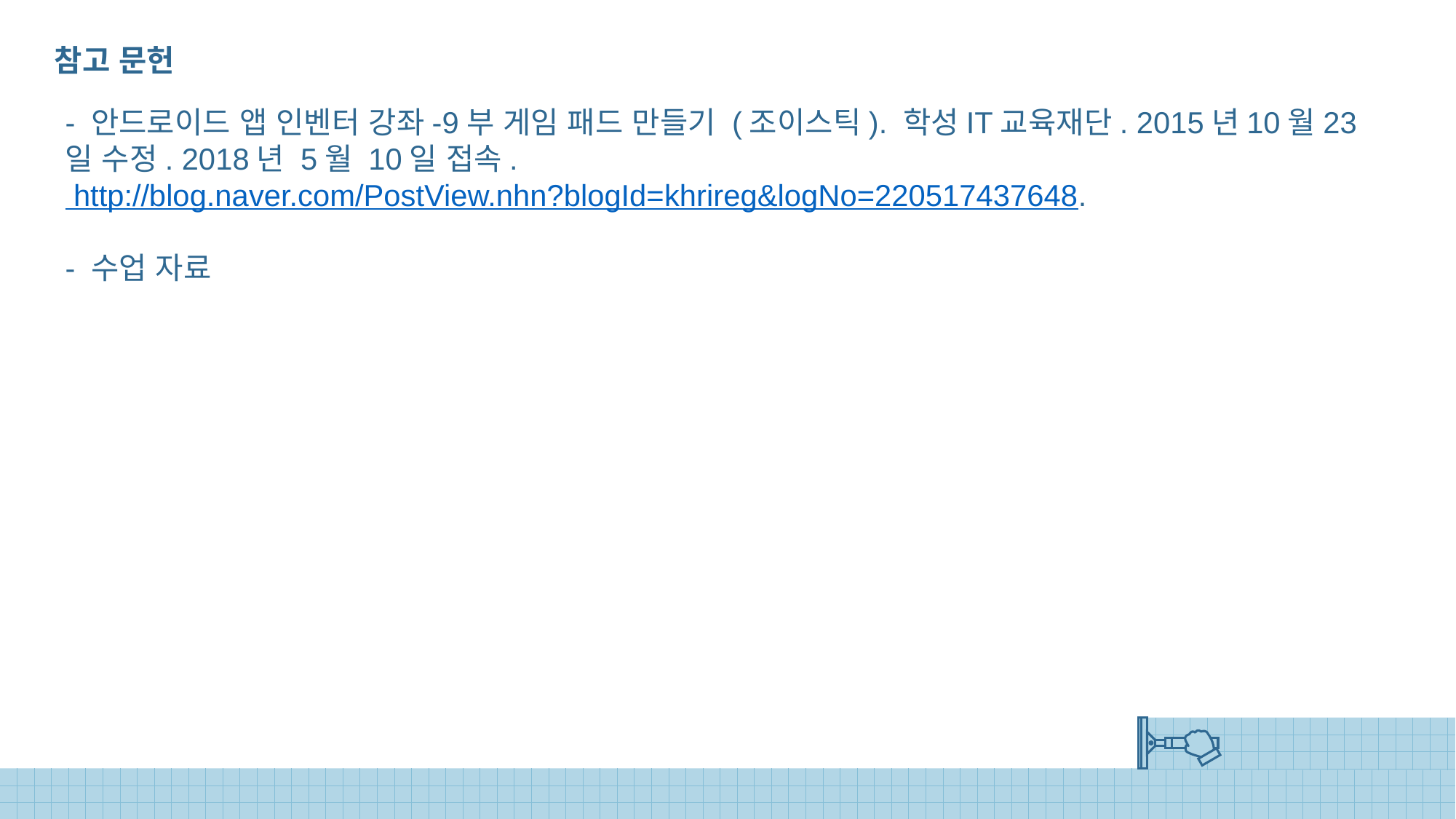

참고 문헌
- 안드로이드 앱 인벤터 강좌-9부 게임 패드 만들기 (조이스틱). 학성IT교육재단. 2015년10월23일 수정. 2018년 5월 10일 접속. http://blog.naver.com/PostView.nhn?blogId=khrireg&logNo=220517437648.

- 수업 자료